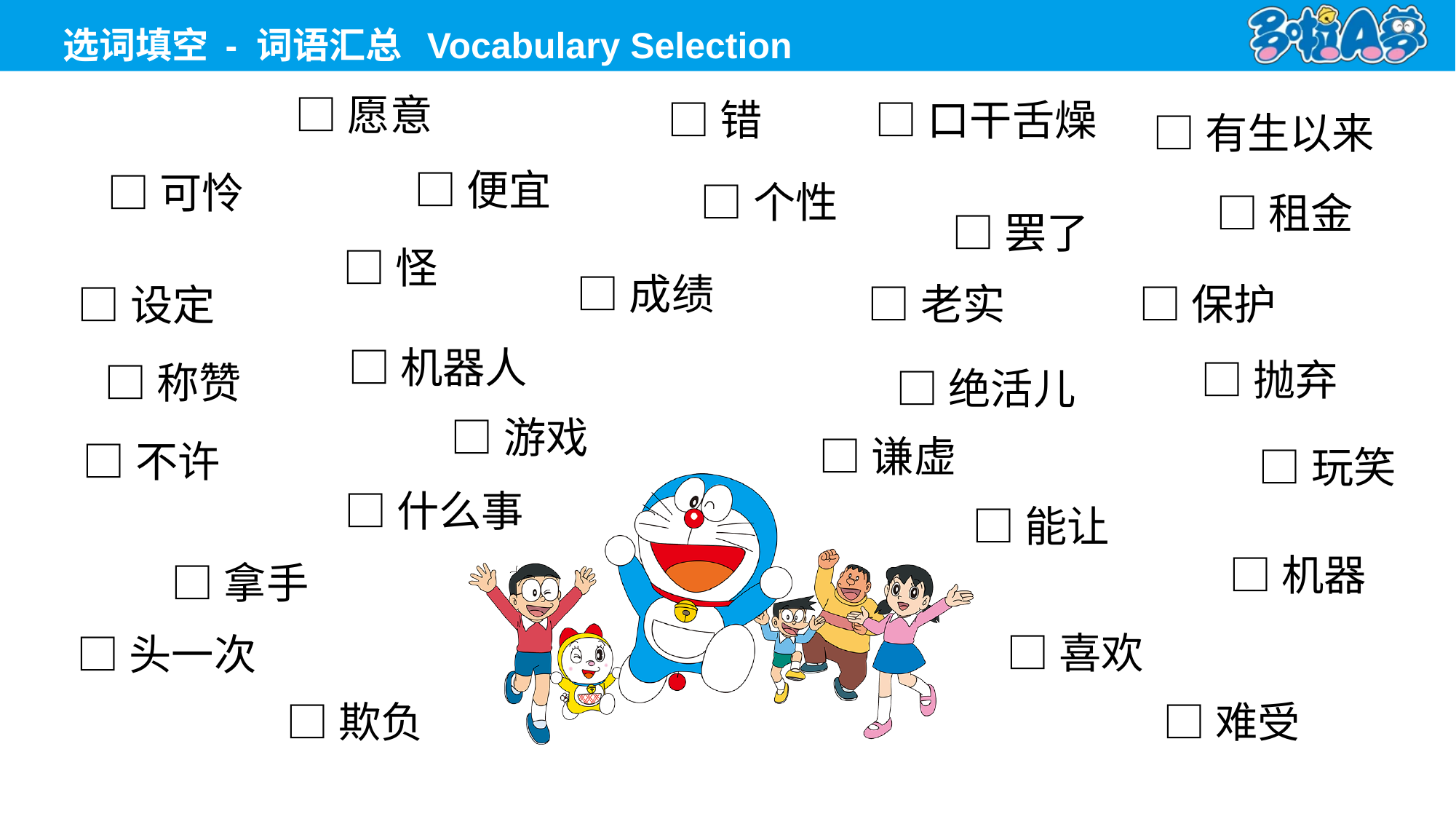

□愿意
□错
□口干舌燥
□有生以来
□便宜
□可怜
□个性
□租金
□罢了
□怪
□成绩
□保护
□老实
□设定
□机器人
□抛弃
□称赞
□绝活儿
□游戏
□谦虚
□不许
□玩笑
□什么事
□能让
□机器
□拿手
□喜欢
□头一次
□难受
□欺负